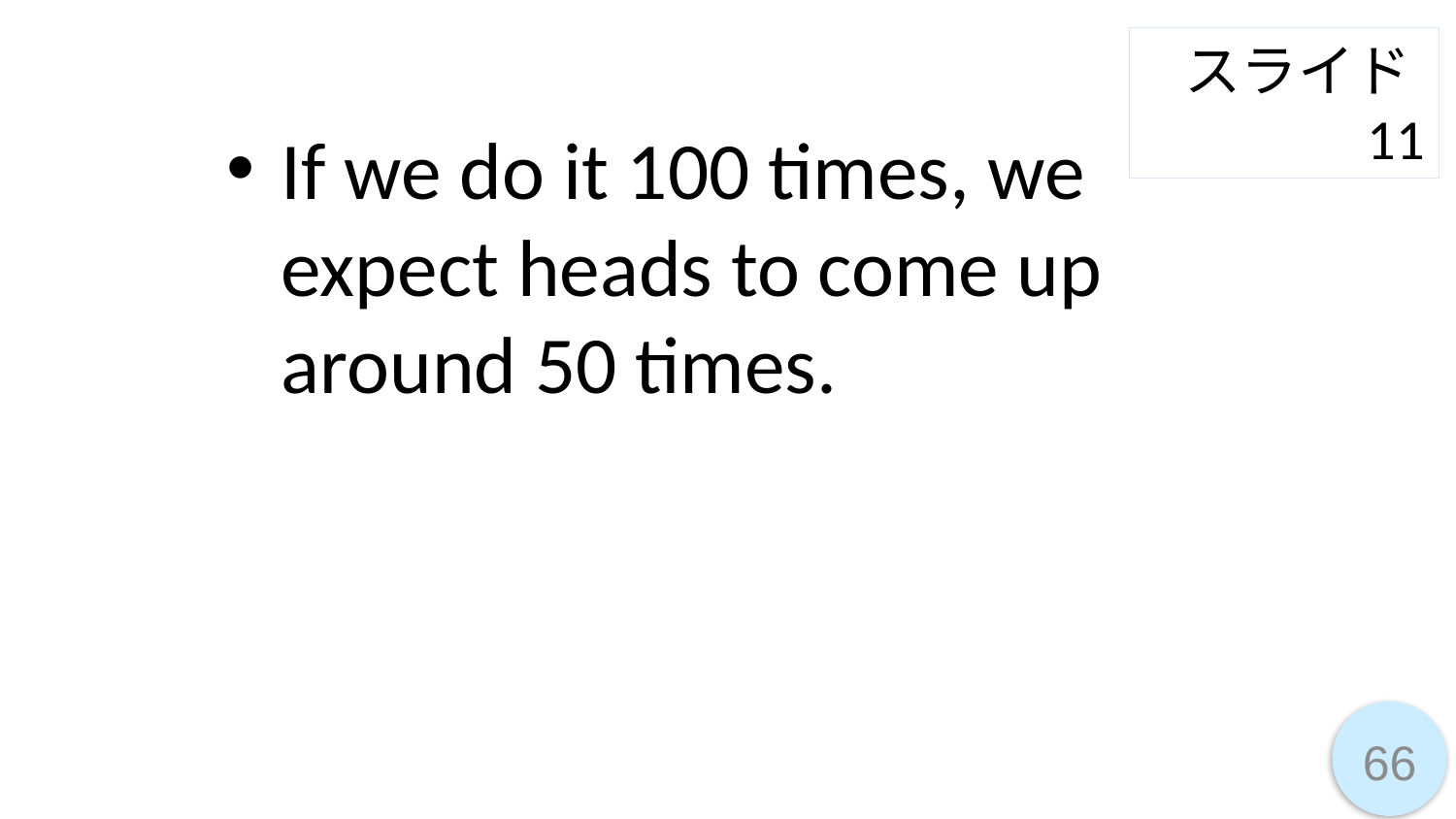

スライド11
If we do it 100 times, we expect heads to come up around 50 times.
66